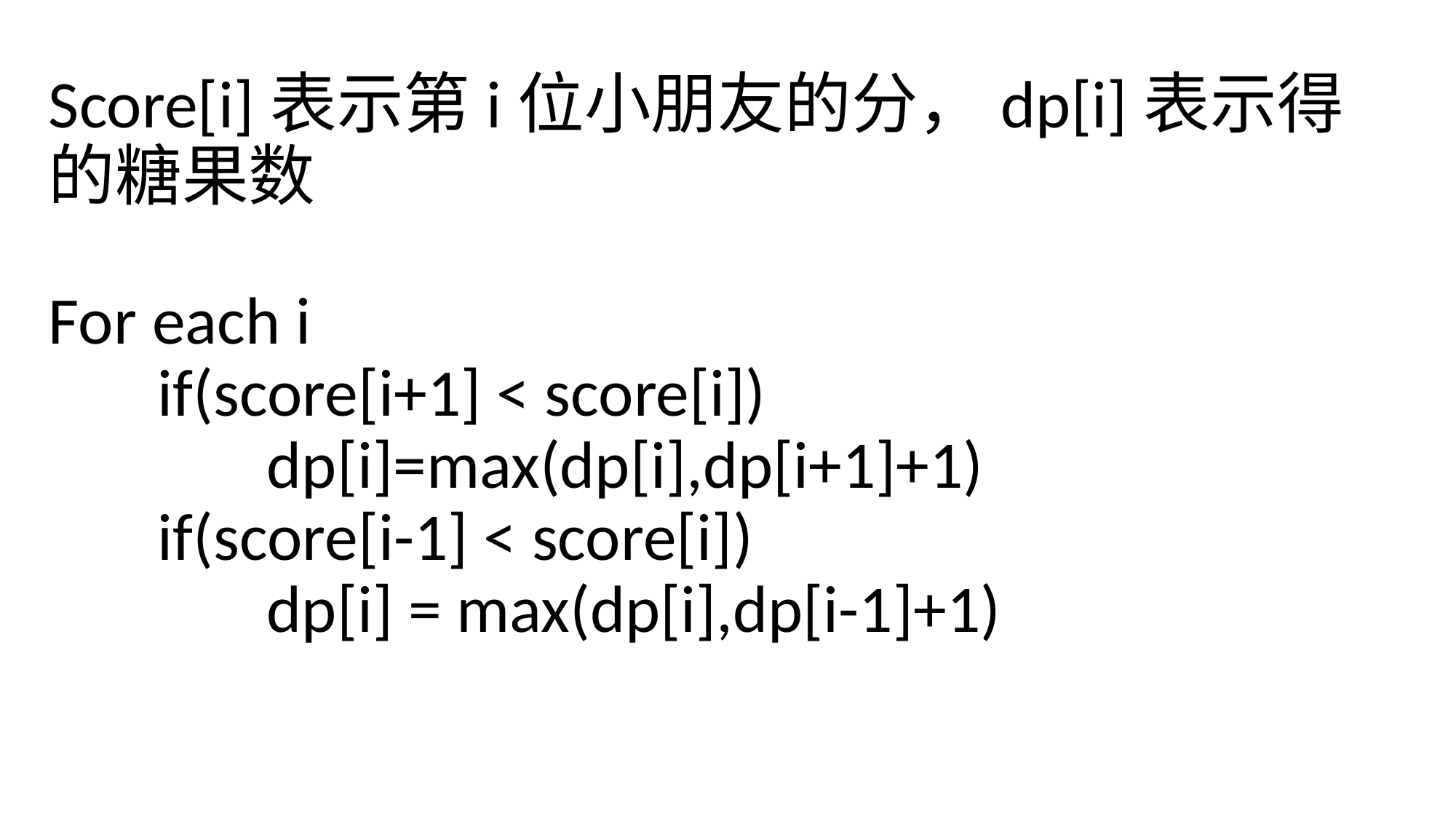

# Score[i]表示第i位小朋友的分，dp[i]表示得的糖果数 For each i if(score[i+1] < score[i])       						dp[i]=max(dp[i],dp[i+1]+1) if(score[i-1] < score[i]) 							dp[i] = max(dp[i],dp[i-1]+1)